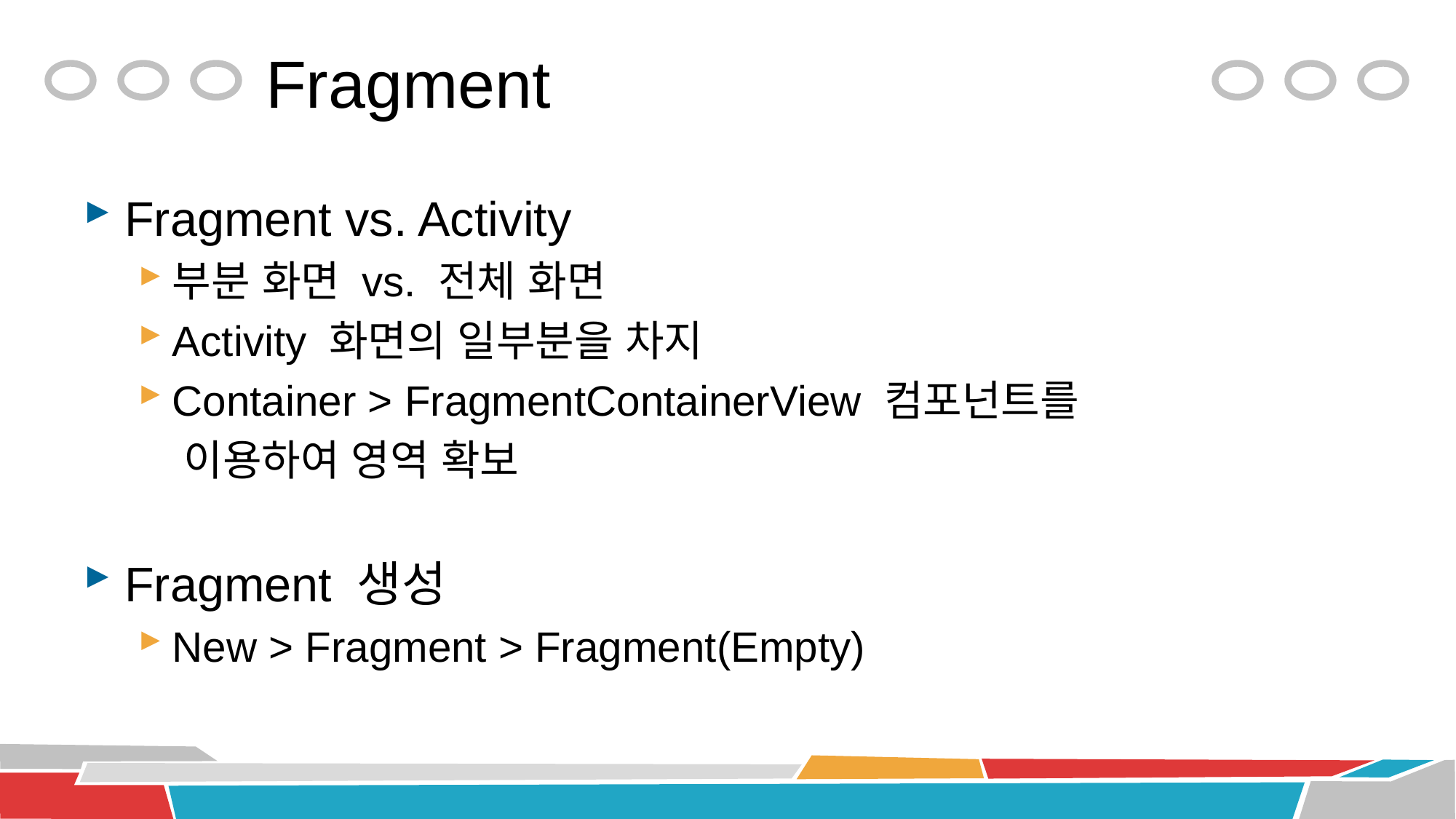

# Fragment
Fragment vs. Activity
부분 화면 vs. 전체 화면
Activity 화면의 일부분을 차지
Container > FragmentContainerView 컴포넌트를
   이용하여 영역 확보

Fragment 생성
New > Fragment > Fragment(Empty)